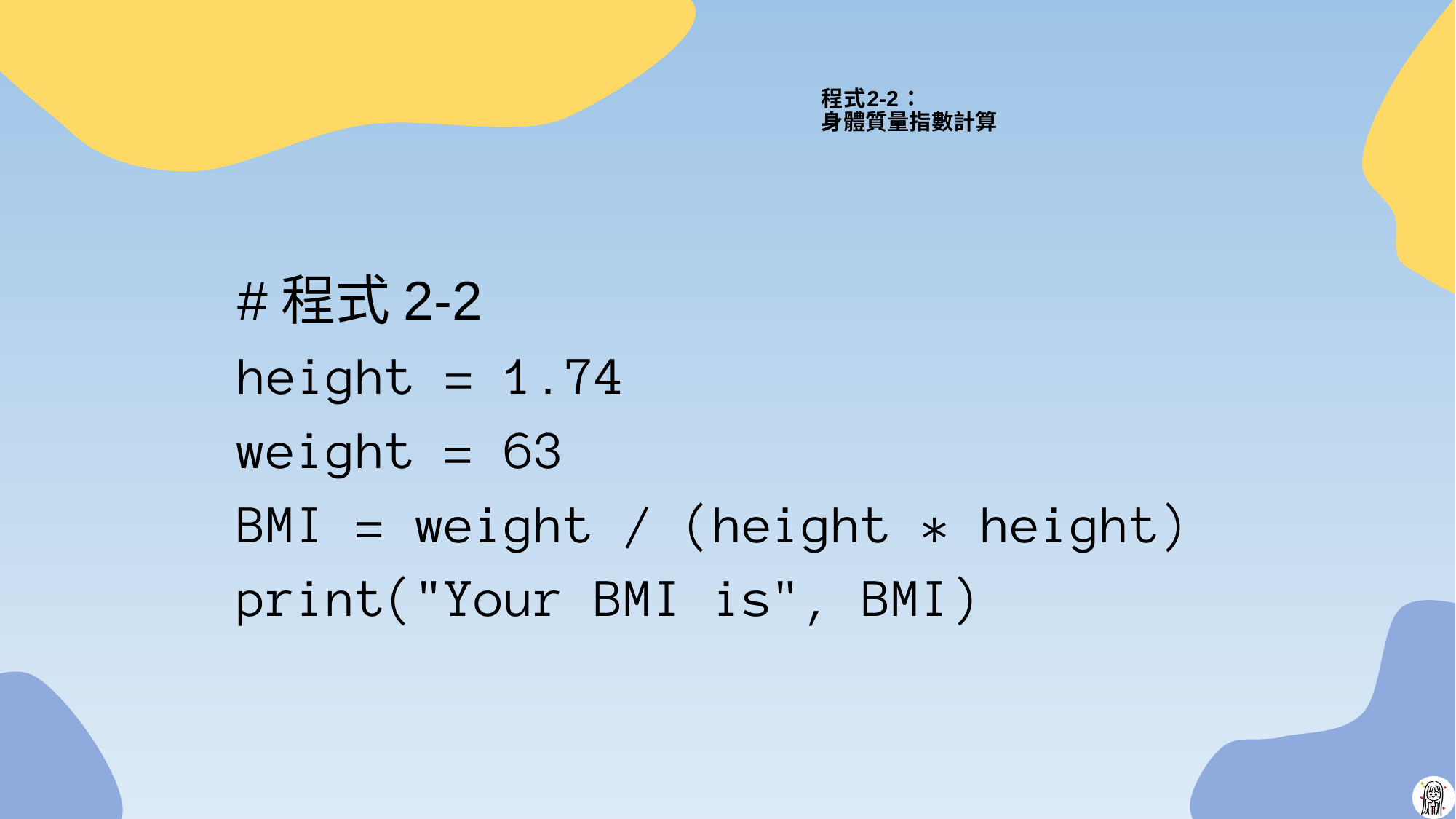

# 程式2-2： 身體質量指數計算
  #程式2-2
  height = 1.74
 weight = 63
 BMI = weight / (height * height)
 print("Your BMI is", BMI)

14